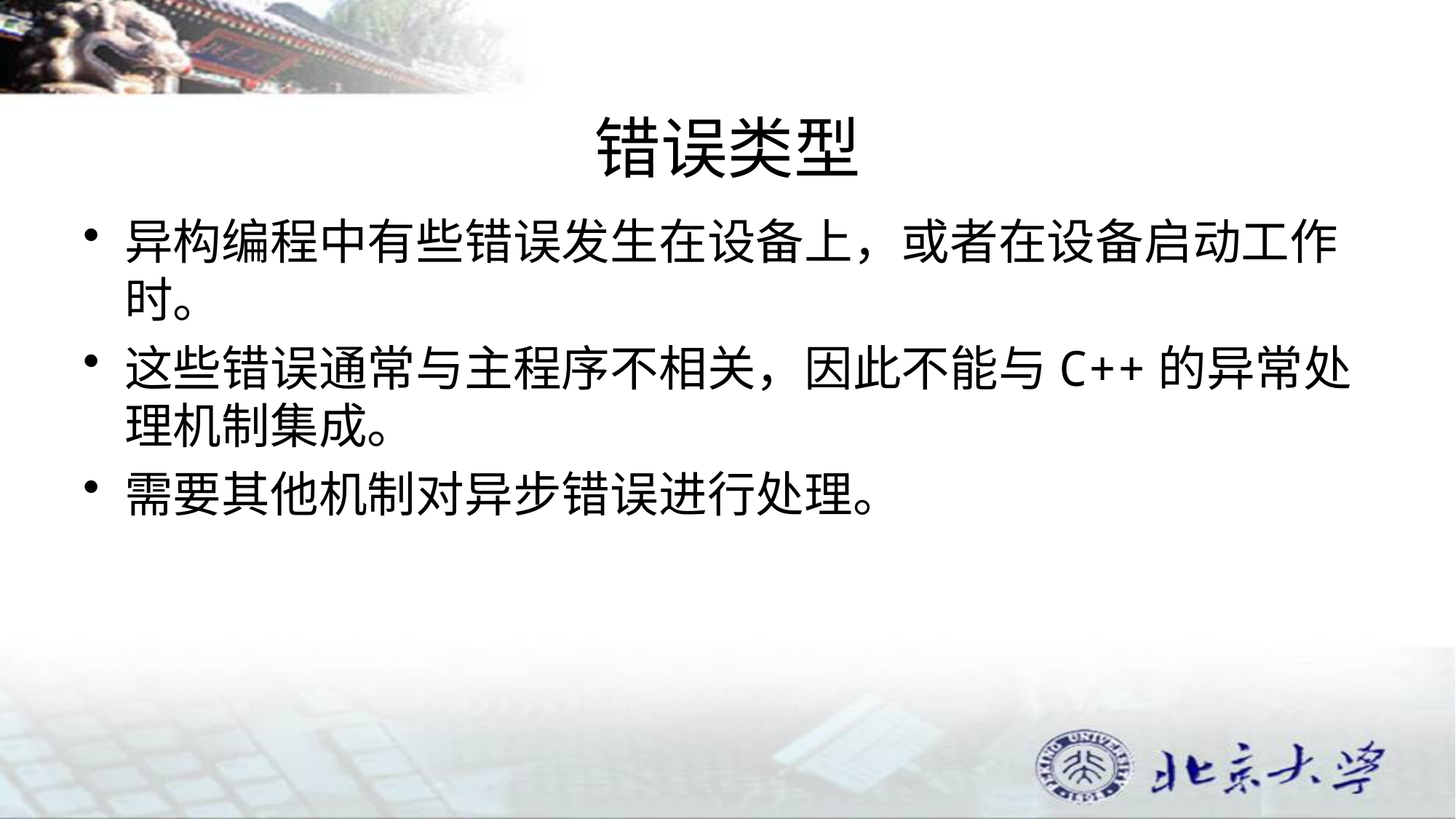

# 错误类型
异构编程中有些错误发生在设备上，或者在设备启动工作时。
这些错误通常与主程序不相关，因此不能与C++的异常处理机制集成。
需要其他机制对异步错误进行处理。